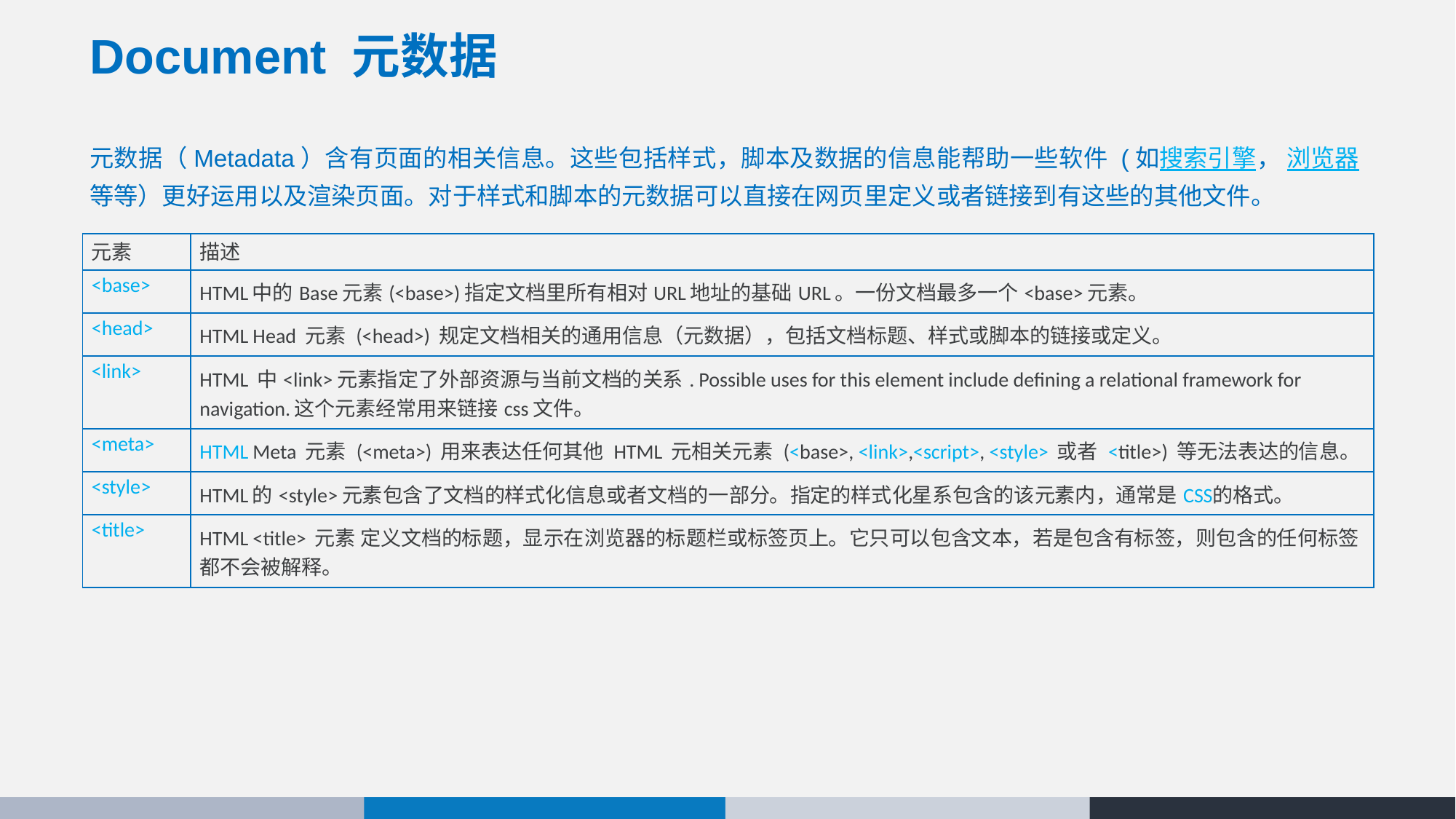

# Document 元数据
元数据（Metadata）含有页面的相关信息。这些包括样式，脚本及数据的信息能帮助一些软件 (如搜索引擎， 浏览器等等）更好运用以及渲染页面。对于样式和脚本的元数据可以直接在网页里定义或者链接到有这些的其他文件。
| 元素 | 描述 |
| --- | --- |
| <base> | HTML中的Base元素(<base>)指定文档里所有相对URL地址的基础URL。一份文档最多一个<base>元素。 |
| <head> | HTML Head 元素 (<head>) 规定文档相关的通用信息（元数据），包括文档标题、样式或脚本的链接或定义。 |
| <link> | HTML 中<link>元素指定了外部资源与当前文档的关系. Possible uses for this element include defining a relational framework for navigation.这个元素经常用来链接css文件。 |
| <meta> | HTML Meta 元素 (<meta>) 用来表达任何其他 HTML 元相关元素 (<base>, <link>,<script>, <style> 或者 <title>) 等无法表达的信息。 |
| <style> | HTML的<style>元素包含了文档的样式化信息或者文档的一部分。指定的样式化星系包含的该元素内，通常是CSS的格式。 |
| <title> | HTML <title> 元素 定义文档的标题，显示在浏览器的标题栏或标签页上。它只可以包含文本，若是包含有标签，则包含的任何标签都不会被解释。 |